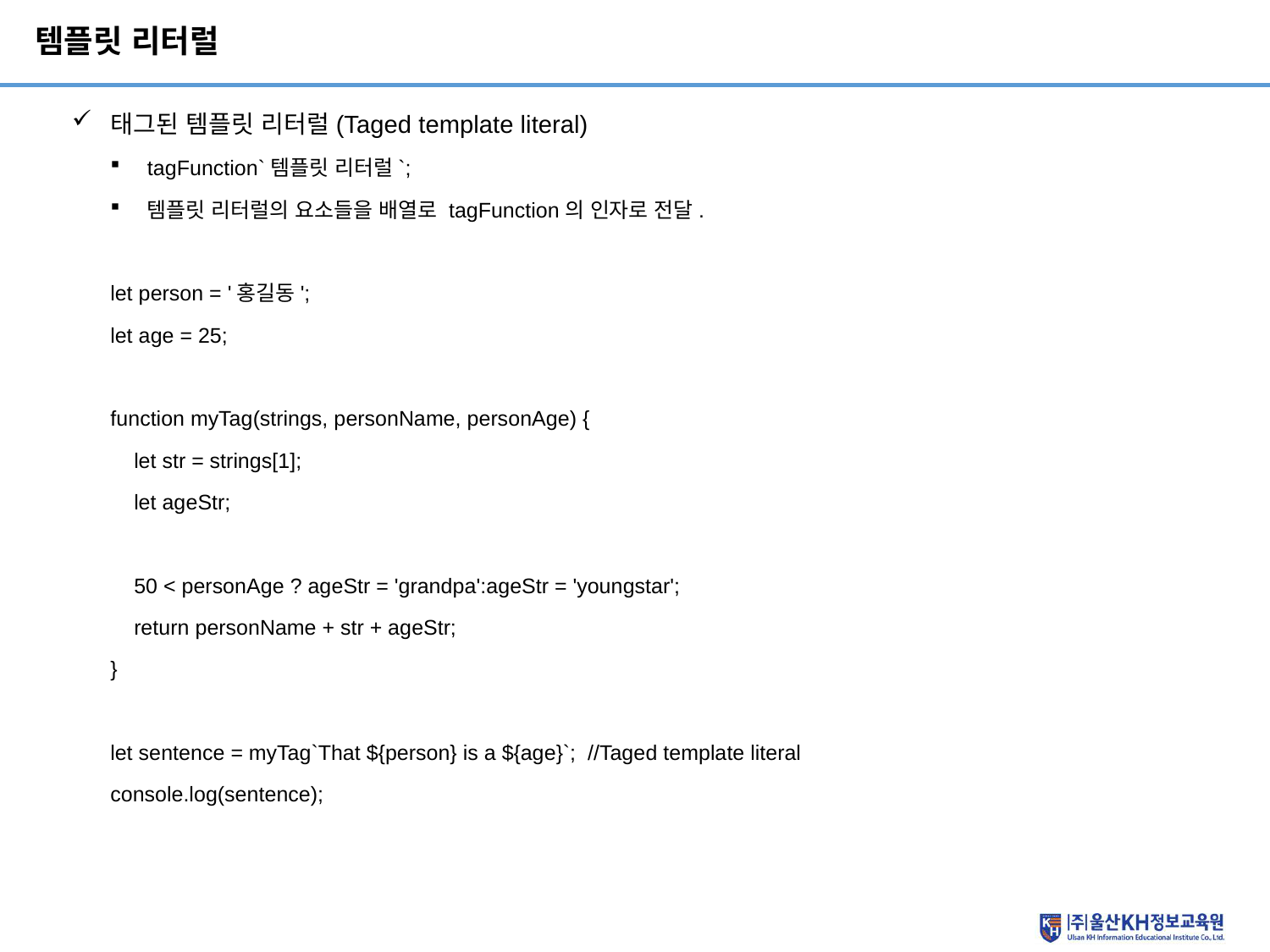

# 템플릿 리터럴

태그된 템플릿 리터럴(Taged template literal)
tagFunction`템플릿 리터럴`;
템플릿 리터럴의 요소들을 배열로 tagFunction의 인자로 전달.

let person = '홍길동';
let age = 25;

function myTag(strings, personName, personAge) {
    let str = strings[1];
    let ageStr;

    50 < personAge ? ageStr = 'grandpa':ageStr = 'youngstar';
    return personName + str + ageStr;
}

let sentence = myTag`That ${person} is a ${age}`;  //Taged template literal
console.log(sentence);